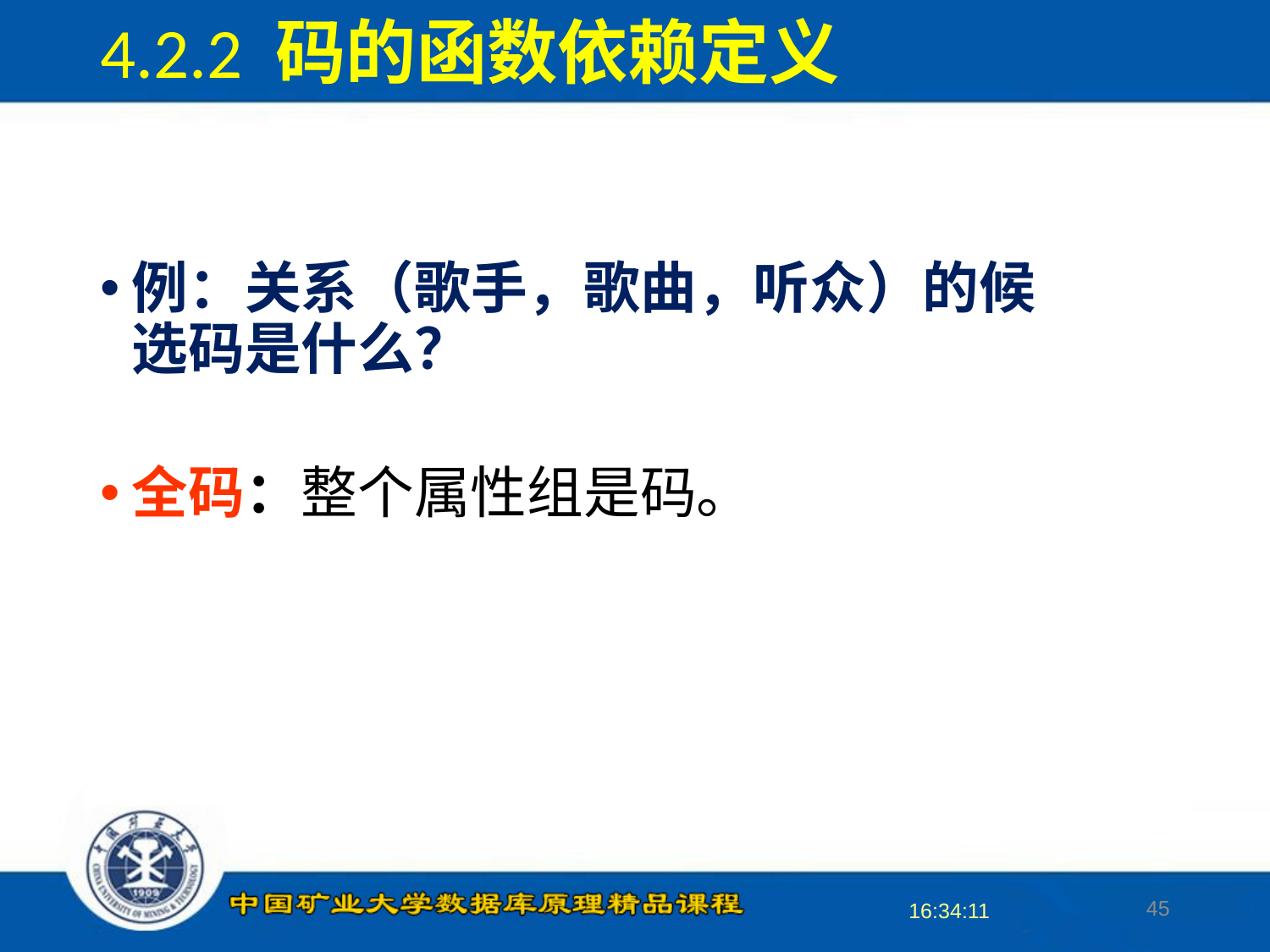

# 4.2.2 码的函数依赖定义
例：关系（歌手，歌曲，听众）的候选码是什么？

全码：整个属性组是码。
45
16:34:11